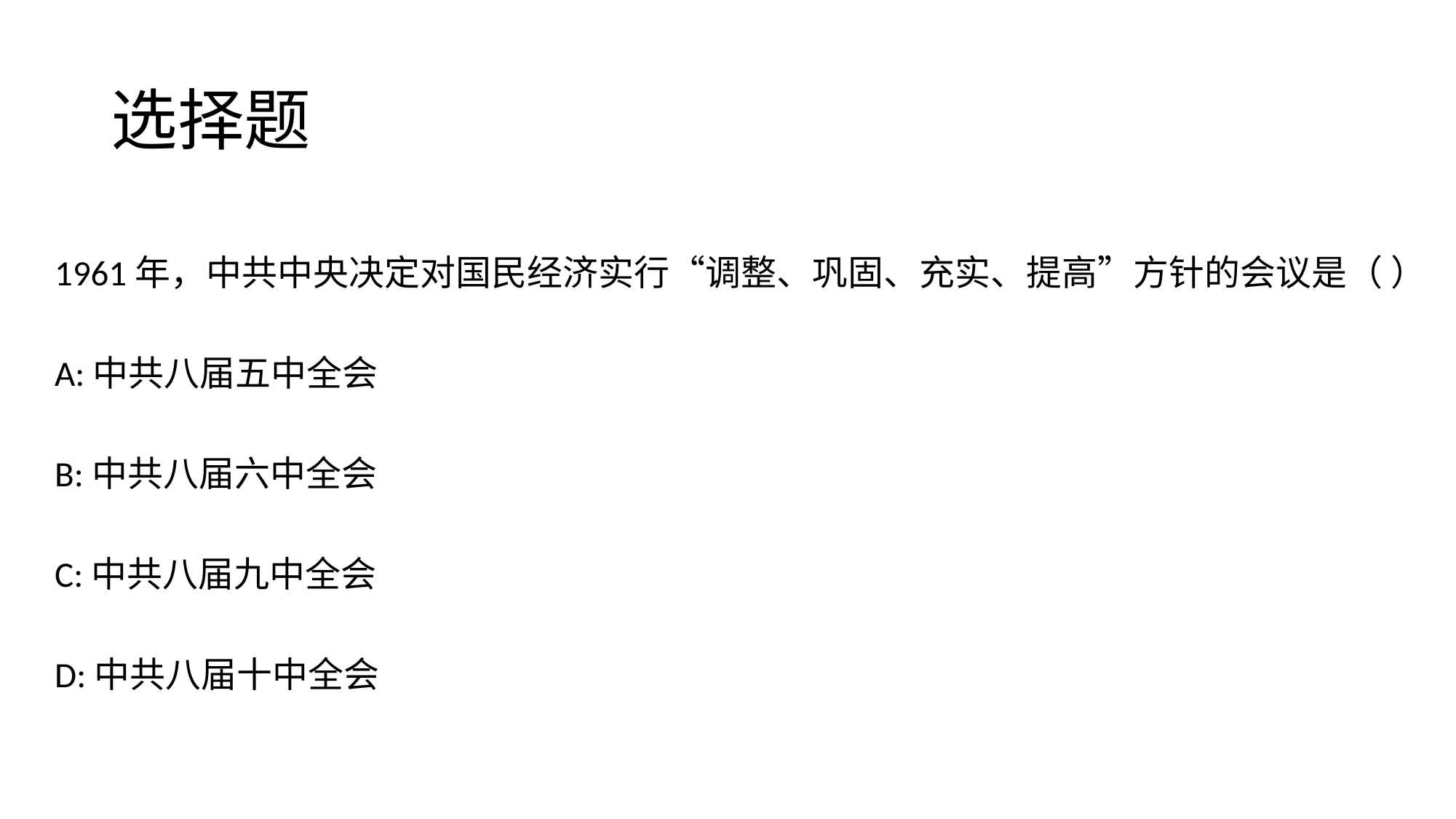

# 选择题
1961年，中共中央决定对国民经济实行“调整、巩固、充实、提高”方针的会议是（ ）
A:中共八届五中全会
B:中共八届六中全会
C:中共八届九中全会
D:中共八届十中全会